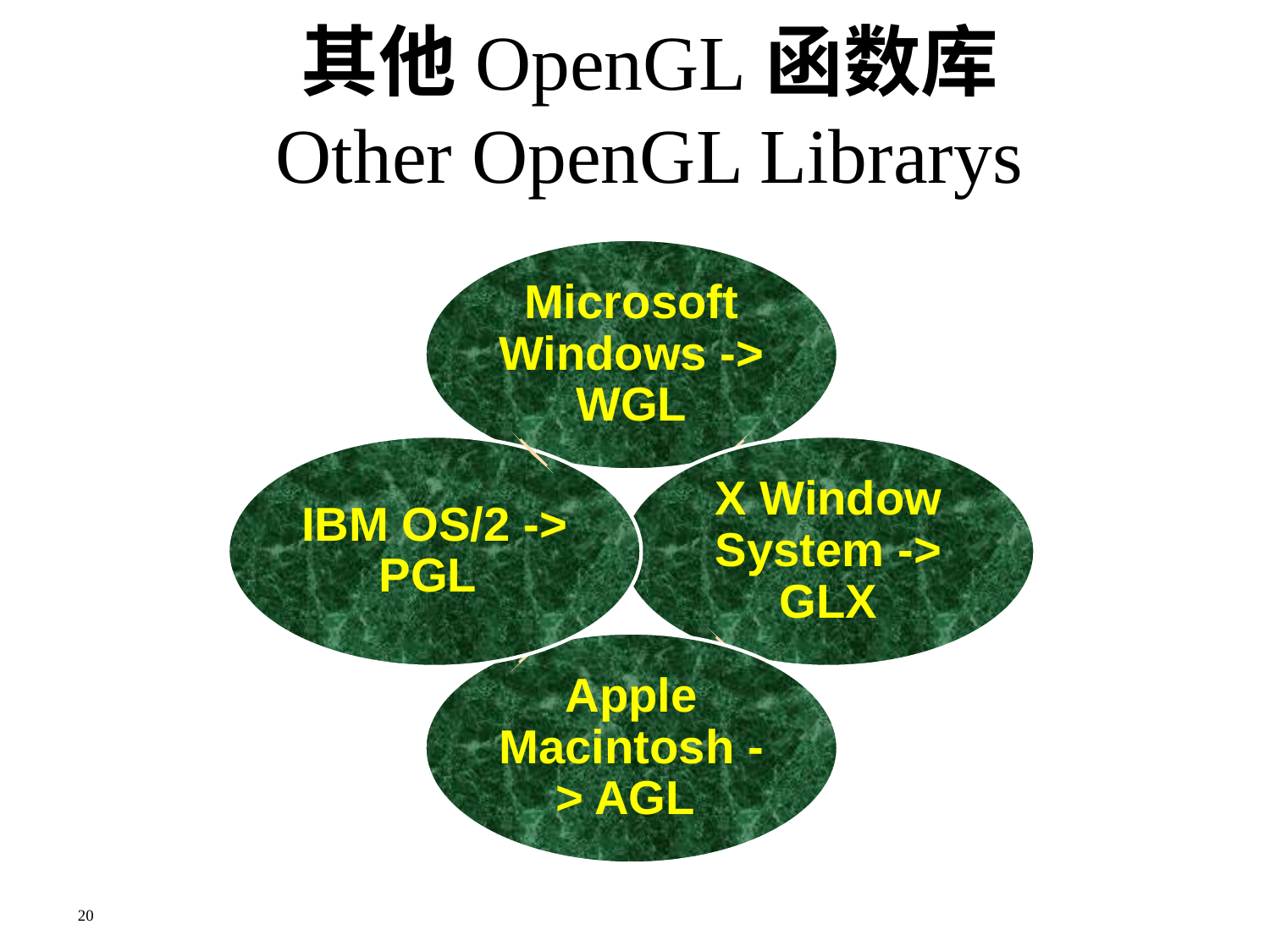

# 其他OpenGL函数库 Other OpenGL Librarys
Microsoft Windows -> WGL

X Window System -> GLX

Apple Macintosh -> AGL

IBM OS/2 -> PGL

20